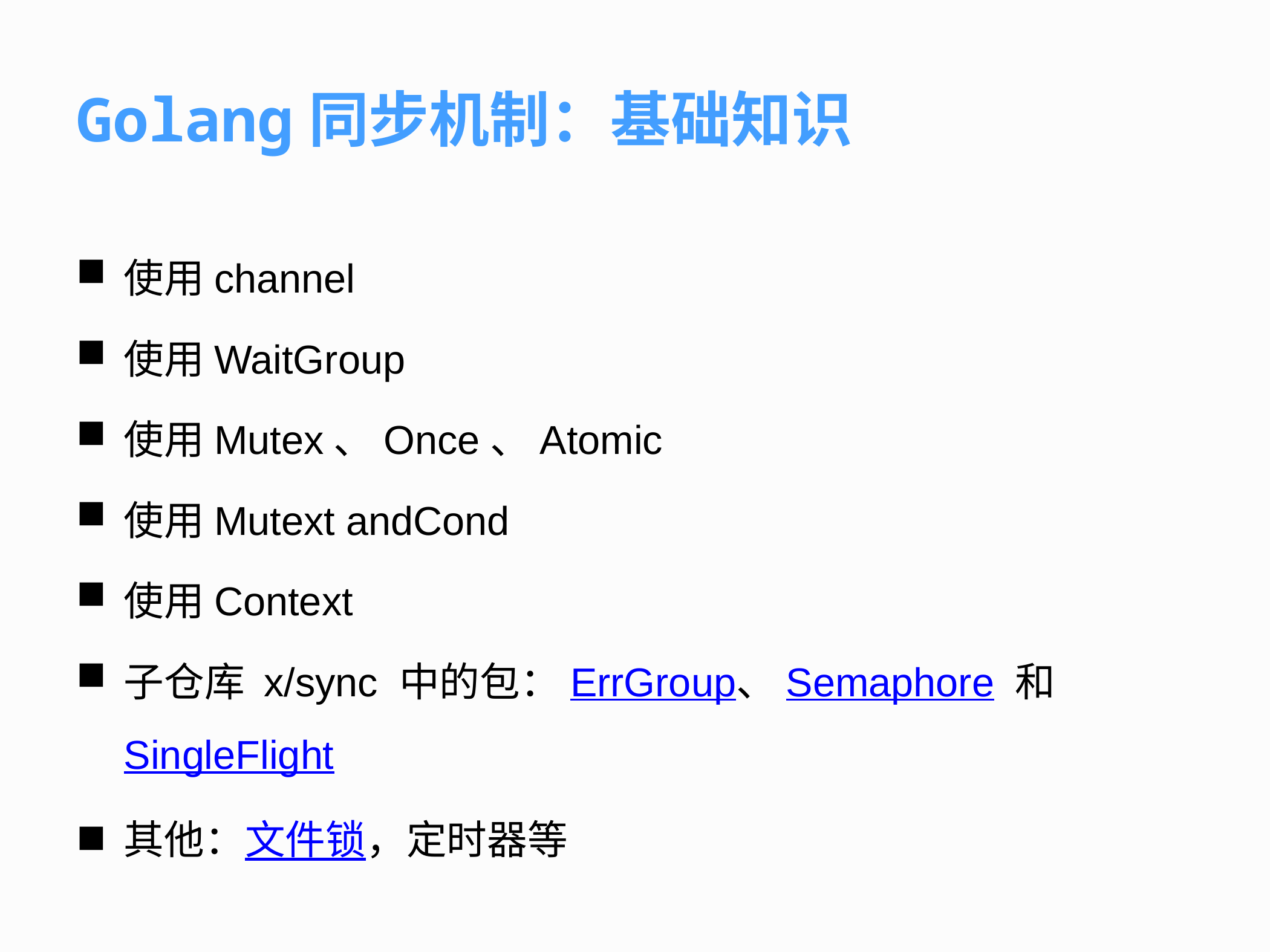

# Golang同步机制：基础知识
使用channel
使用WaitGroup
使用Mutex、Once、Atomic
使用Mutext andCond
使用Context
子仓库 x/sync 中的包：ErrGroup、Semaphore 和 SingleFlight
其他：文件锁，定时器等